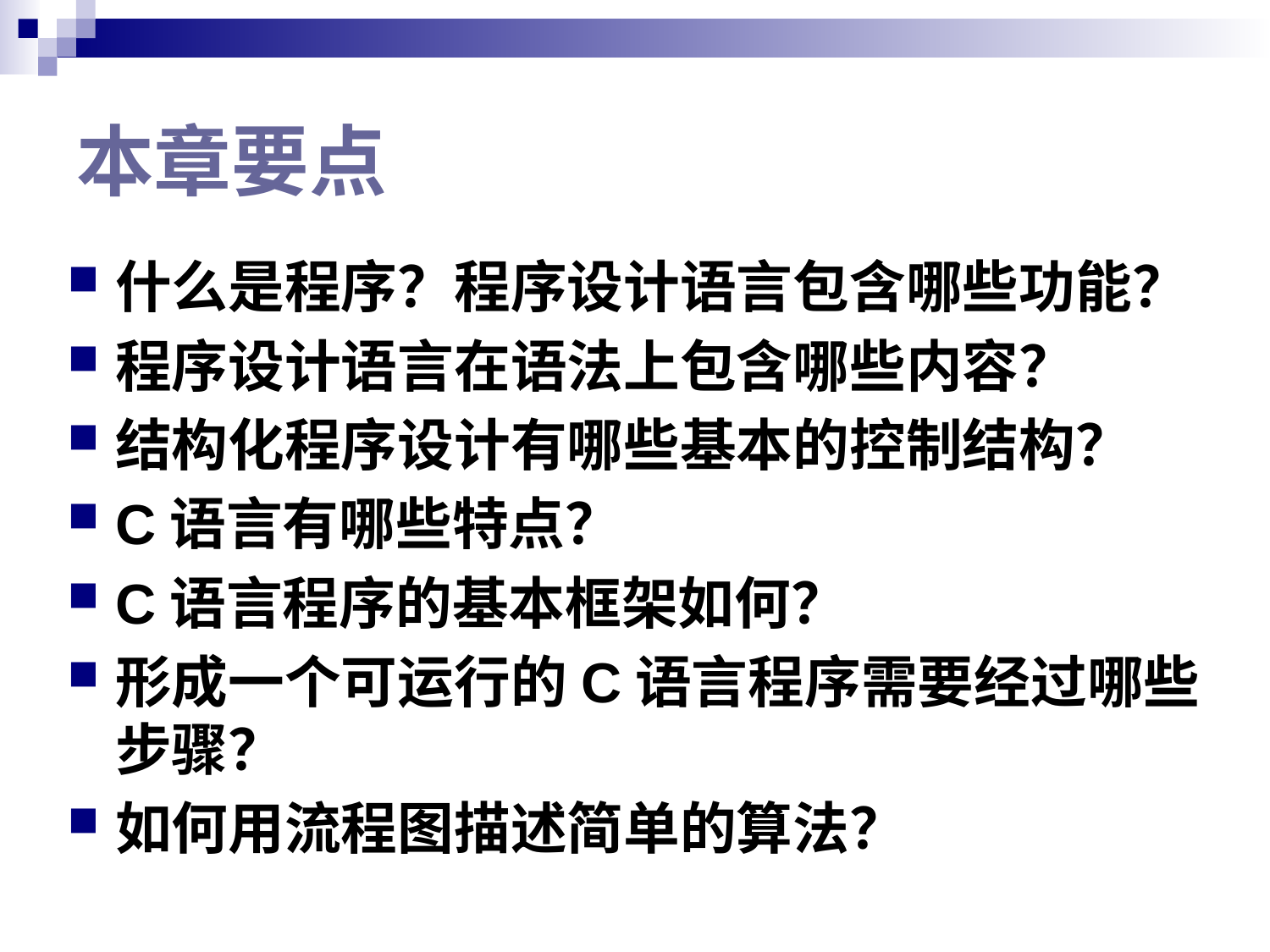

# 本章要点
什么是程序？程序设计语言包含哪些功能？
程序设计语言在语法上包含哪些内容？
结构化程序设计有哪些基本的控制结构？
C语言有哪些特点？
C语言程序的基本框架如何？
形成一个可运行的C语言程序需要经过哪些步骤？
如何用流程图描述简单的算法？